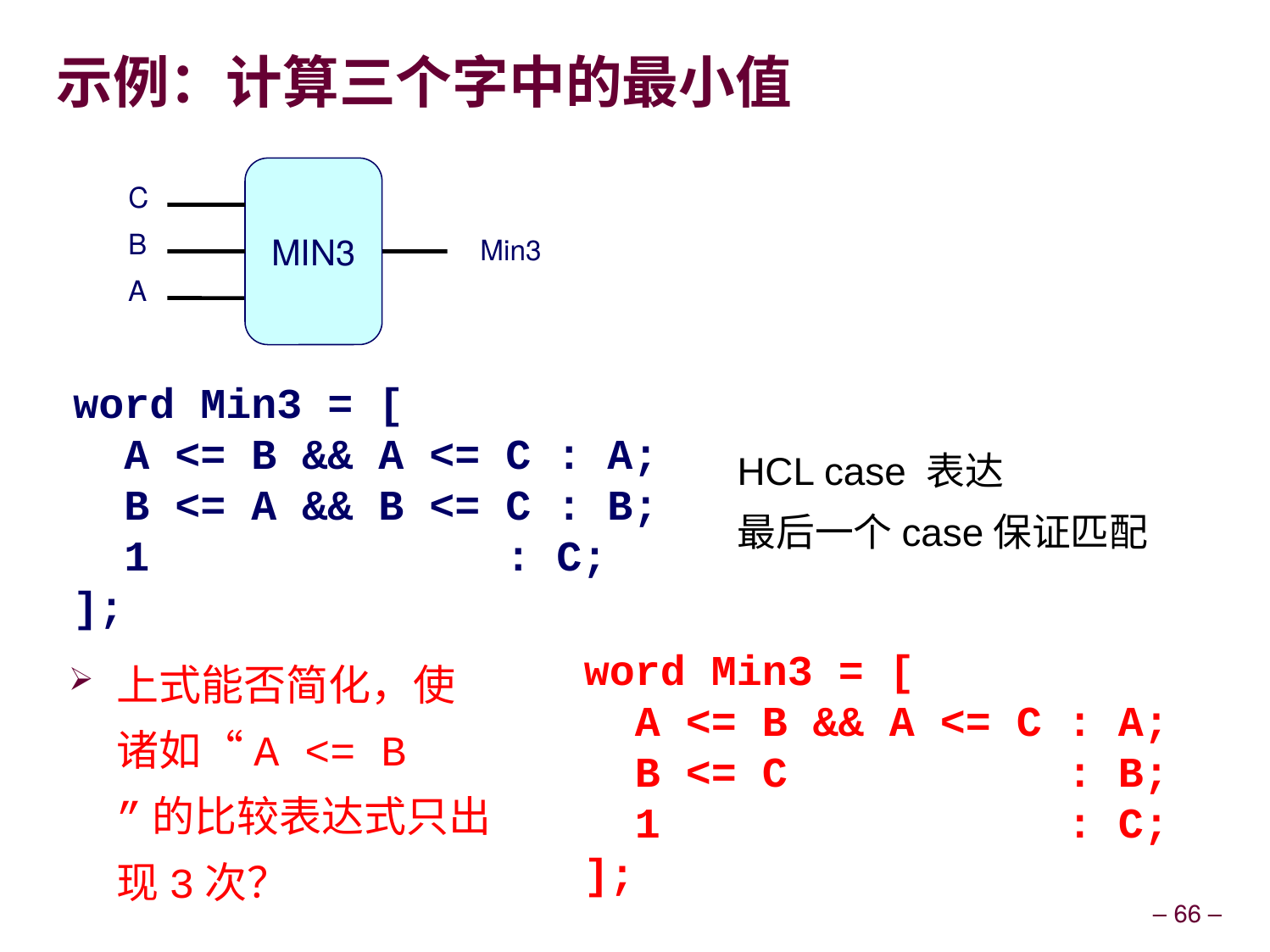

# 示例：计算三个字中的最小值
MIN3
C

B
Min3

A

word Min3 = [
  A <= B && A <= C : A;
  B <= A && B <= C : B;
  1              : C;
];
HCL case 表达
最后一个case保证匹配
上式能否简化，使诸如“A <= B ”的比较表达式只出现3次？
word Min3 = [
  A <= B && A <= C : A;
  B <= C           : B;
  1                : C;
];